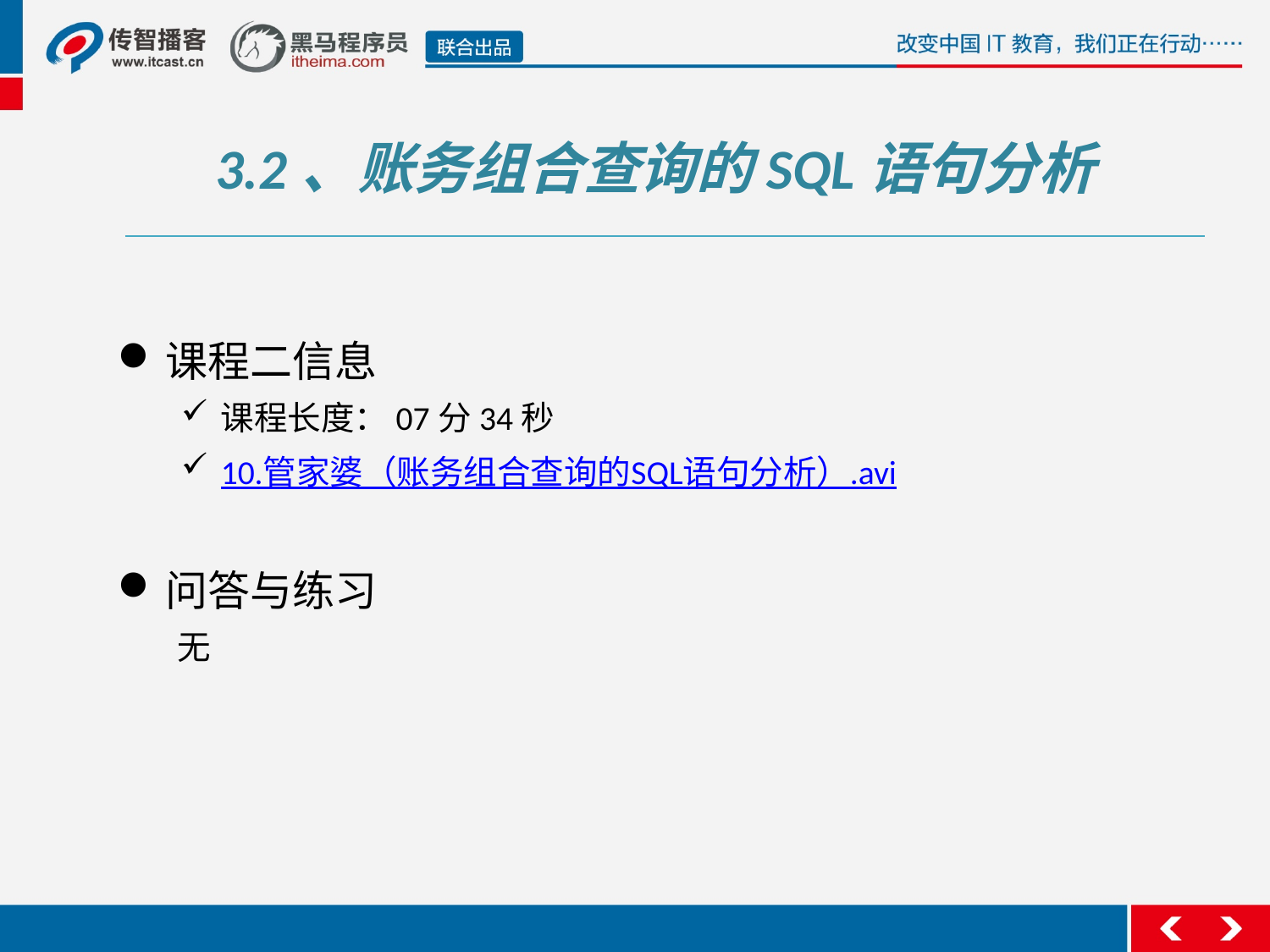

3.2、账务组合查询的SQL语句分析

课程二信息
课程长度：07分34秒
10.管家婆（账务组合查询的SQL语句分析）.avi

问答与练习
       无